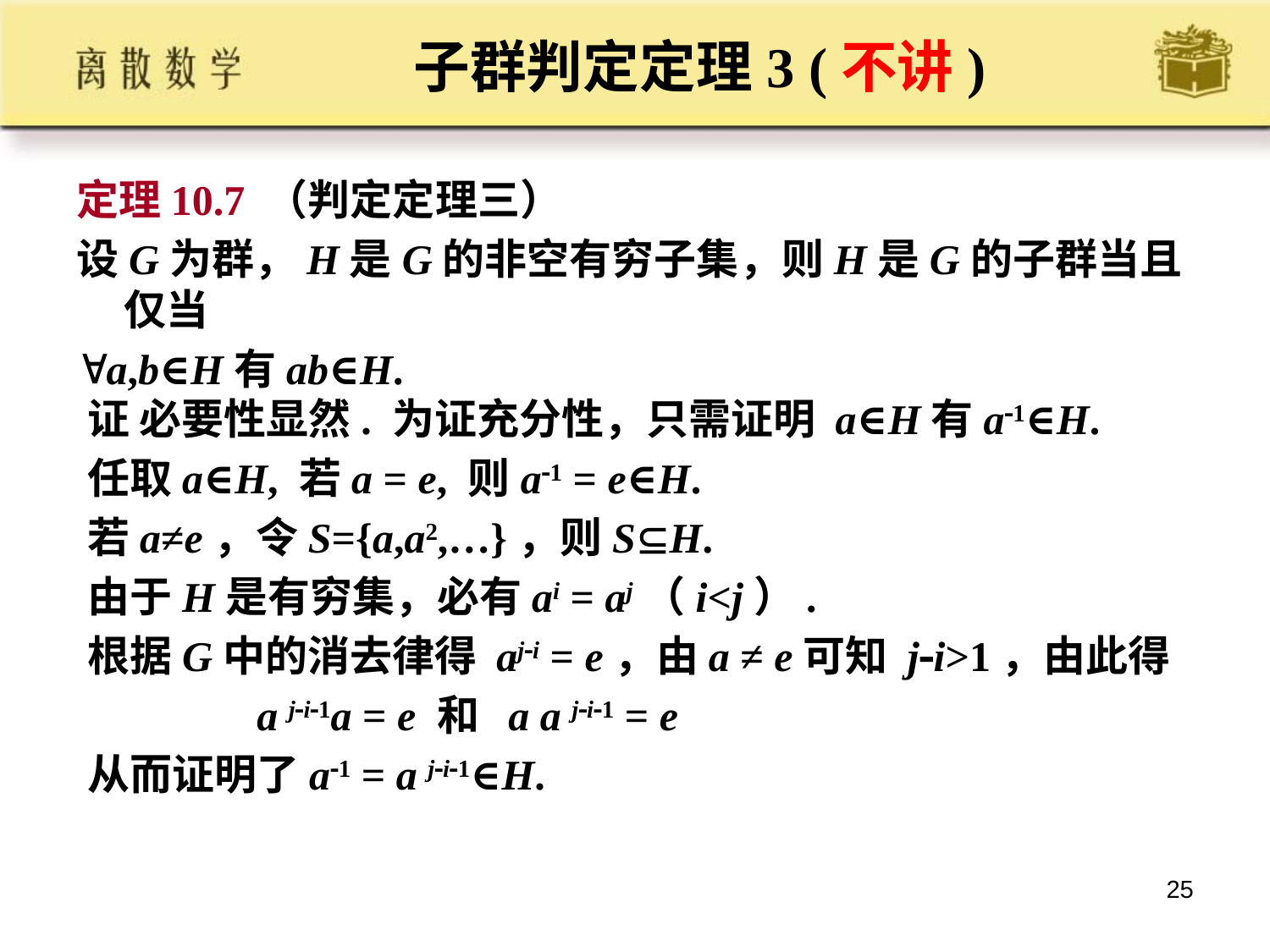

# 子群判定定理3 (不讲)
定理10.7 （判定定理三）
设G为群，H是G的非空有穷子集，则H是G的子群当且仅当
∀a,b∈H有ab∈H.
证 必要性显然. 为证充分性，只需证明 a∈H有a−1∈H.
任取a∈H, 若a = e, 则a−1 = e∈H.
若a≠e，令S={a,a2,…}，则S⊆H.
由于H是有穷集，必有ai = aj（i<j）.
根据G中的消去律得 aj−i = e，由a ≠ e可知 j−i>1，由此得
                a j−i−1a = e 和  a a j−i−1 = e
从而证明了a−1 = a j−i−1∈H.
25